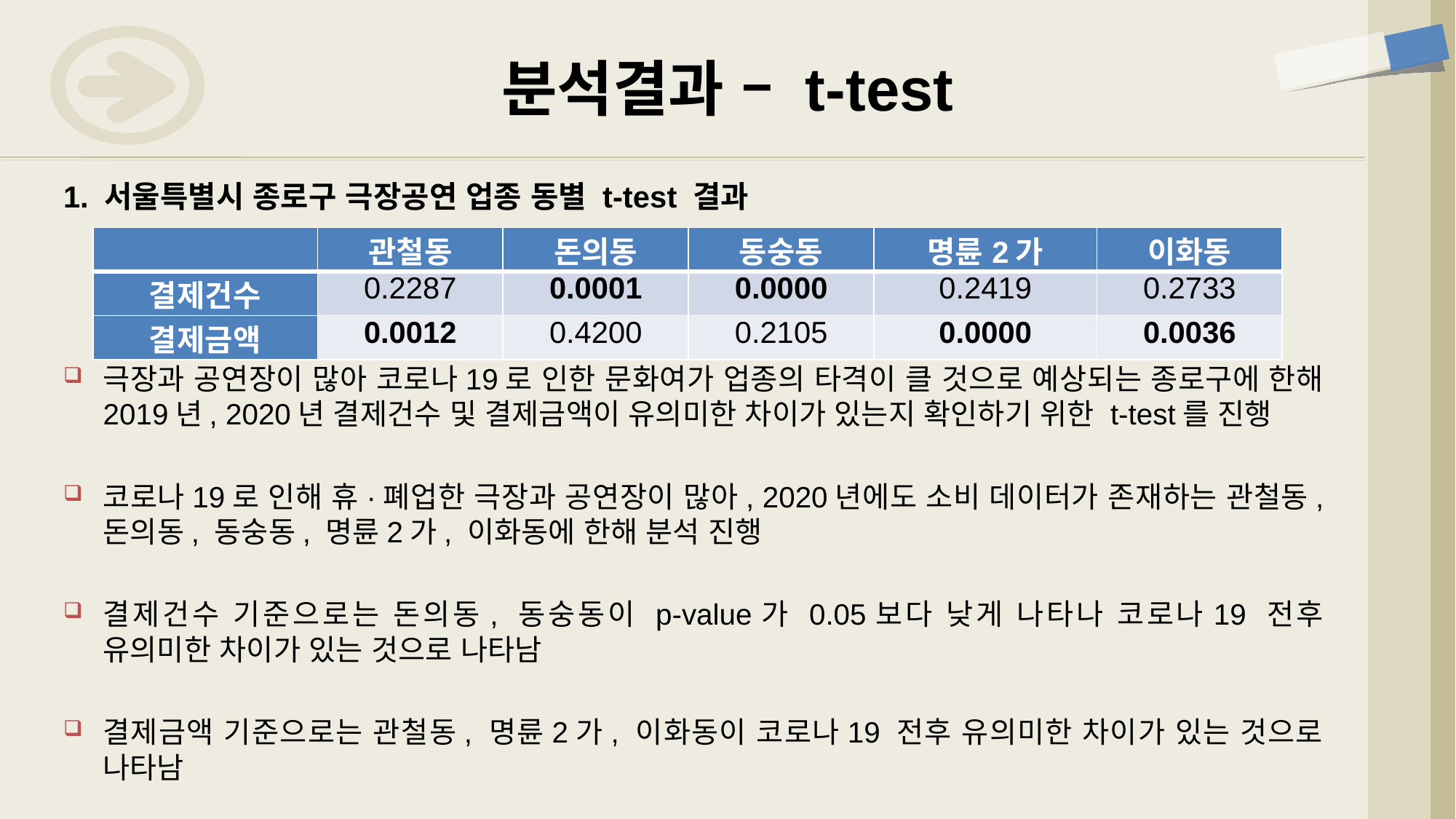

# 분석결과 – t-test
1. 서울특별시 종로구 극장공연 업종 동별 t-test 결과
|  | 관철동 | 돈의동 | 동숭동 | 명륜2가 | 이화동 |
| --- | --- | --- | --- | --- | --- |
| 결제건수 | 0.2287 | 0.0001 | 0.0000 | 0.2419 | 0.2733 |
| 결제금액 | 0.0012 | 0.4200 | 0.2105 | 0.0000 | 0.0036 |
극장과 공연장이 많아 코로나19로 인한 문화여가 업종의 타격이 클 것으로 예상되는 종로구에 한해 2019년, 2020년 결제건수 및 결제금액이 유의미한 차이가 있는지 확인하기 위한 t-test를 진행

코로나19로 인해 휴·폐업한 극장과 공연장이 많아, 2020년에도 소비 데이터가 존재하는 관철동, 돈의동, 동숭동, 명륜2가, 이화동에 한해 분석 진행

결제건수 기준으로는 돈의동, 동숭동이 p-value가 0.05보다 낮게 나타나 코로나19 전후 유의미한 차이가 있는 것으로 나타남

결제금액 기준으로는 관철동, 명륜2가, 이화동이 코로나19 전후 유의미한 차이가 있는 것으로 나타남